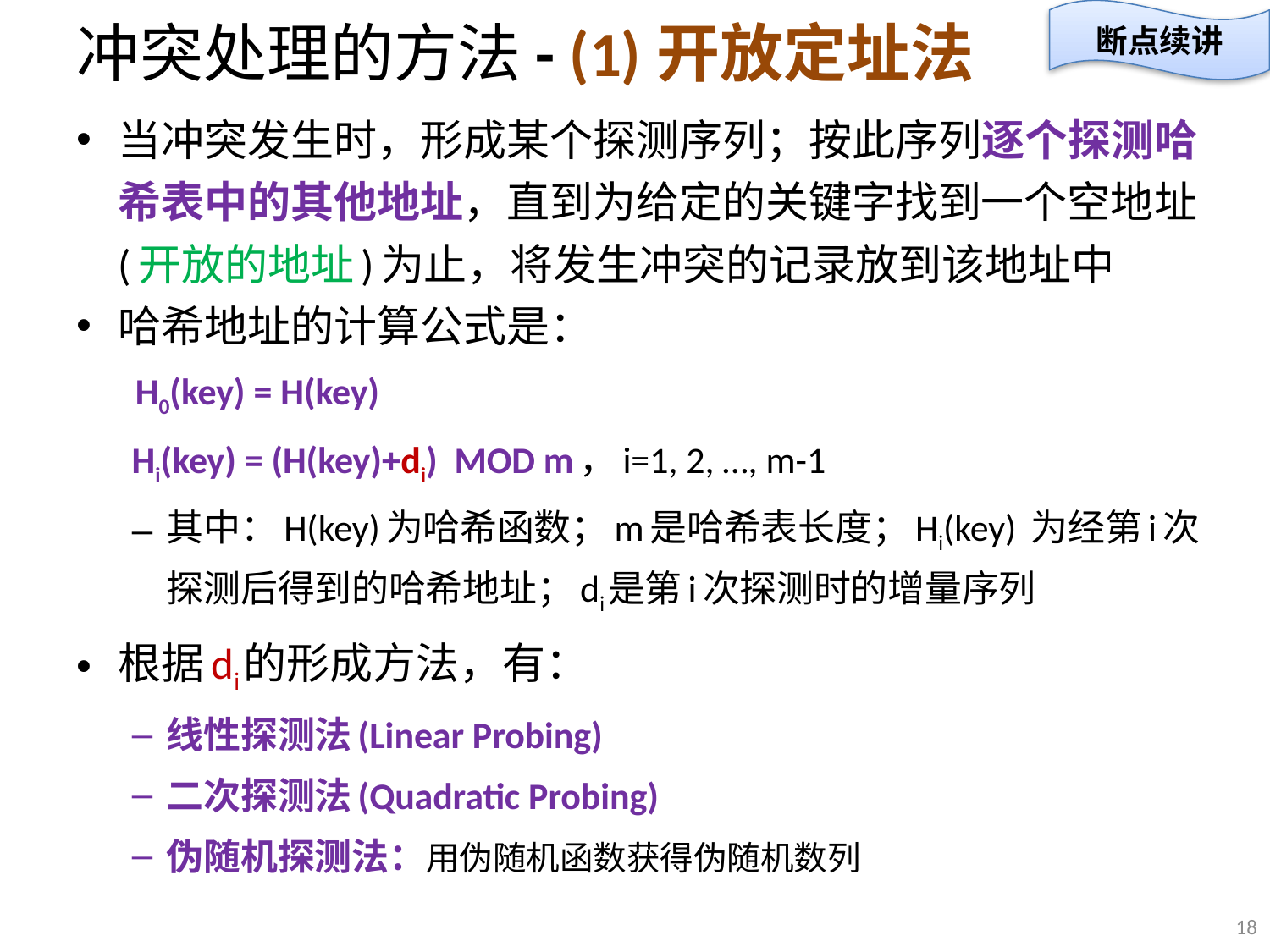

断点续讲
# 冲突处理的方法- (1)开放定址法
当冲突发生时，形成某个探测序列；按此序列逐个探测哈希表中的其他地址，直到为给定的关键字找到一个空地址(开放的地址)为止，将发生冲突的记录放到该地址中
哈希地址的计算公式是：
       H0(key) = H(key)
Hi(key) = (H(key)+di)  MOD m，i=1, 2, …, m-1
其中：H(key)为哈希函数；m是哈希表长度；Hi(key) 为经第i次探测后得到的哈希地址；di是第i次探测时的增量序列
根据di的形成方法，有：
线性探测法(Linear Probing)
二次探测法(Quadratic Probing)
伪随机探测法：用伪随机函数获得伪随机数列

18